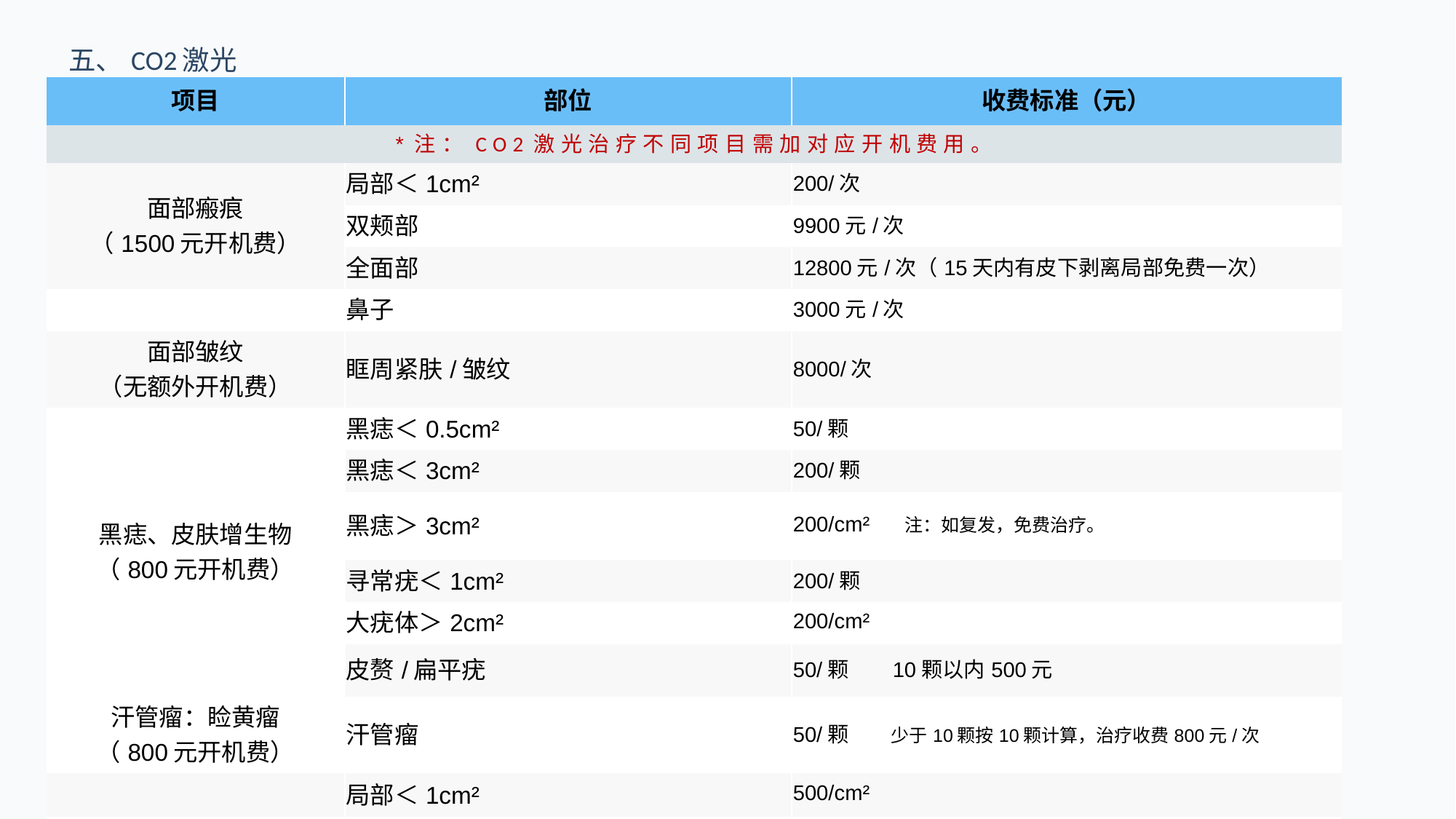

五、CO2激光
| 项目 | 部位 | 收费标准（元） |
| --- | --- | --- |
| \*注：CO2激光治疗不同项目需加对应开机费用。 |  |  |
| 面部瘢痕 （1500元开机费） | 局部＜1cm² | 200/次 |
|  | 双颊部 | 9900元/次 |
|  | 全面部 | 12800元/次（15天内有皮下剥离局部免费一次） |
|  | 鼻子 | 3000元/次 |
| 面部皱纹 （无额外开机费） | 眶周紧肤/皱纹 | 8000/次 |
| 黑痣、皮肤增生物 （800元开机费） | 黑痣＜0.5cm² | 50/颗 |
|  | 黑痣＜3cm² | 200/颗 |
|  | 黑痣＞3cm² | 200/cm² 注：如复发，免费治疗。 |
|  | 寻常疣＜1cm² | 200/颗 |
|  | 大疣体＞2cm² | 200/cm² |
|  | 皮赘/扁平疣 | 50/颗 10颗以内500元 |
| 汗管瘤：睑黄瘤 （800元开机费） | 汗管瘤 | 50/颗 少于10颗按10颗计算，治疗收费800元/次 |
|  | 局部＜1cm² | 500/cm² |
|  |  |  |